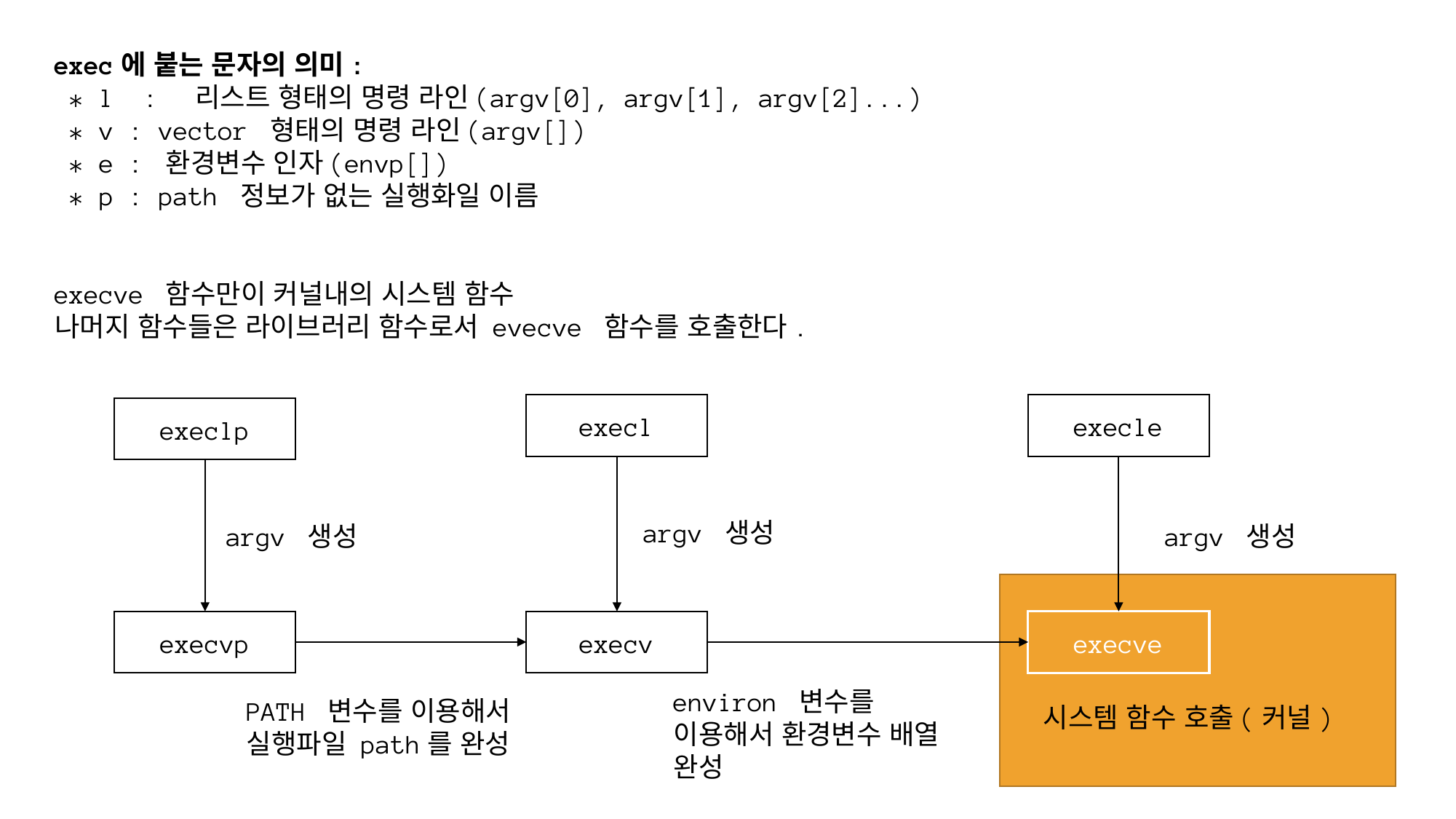

exec에 붙는 문자의 의미:
 * l  :  리스트 형태의 명령 라인(argv[0], argv[1], argv[2]...)
 * v : vector 형태의 명령 라인(argv[])
 * e : 환경변수 인자(envp[])
 * p : path 정보가 없는 실행화일 이름

execve 함수만이 커널내의 시스템 함수
나머지 함수들은 라이브러리 함수로서 evecve 함수를 호출한다.

execle
execl
execlp
argv 생성
argv 생성
argv 생성

execve
execvp
execv
environ 변수를 이용해서 환경변수 배열 완성
PATH 변수를 이용해서 실행파일 path를 완성
시스템 함수 호출(커널)